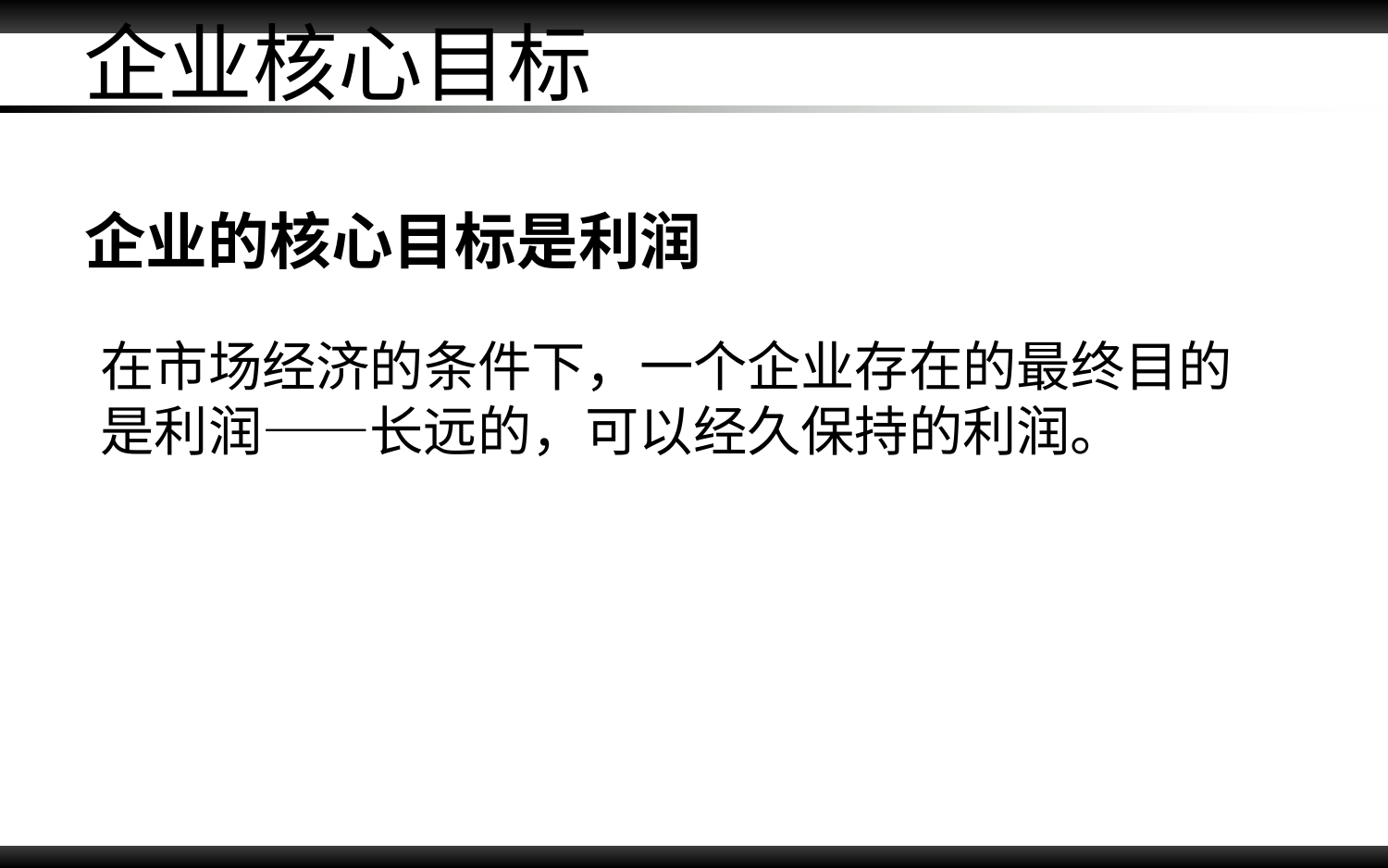

# 企业核心目标
企业的核心目标是利润
在市场经济的条件下，一个企业存在的最终目的是利润——长远的，可以经久保持的利润。